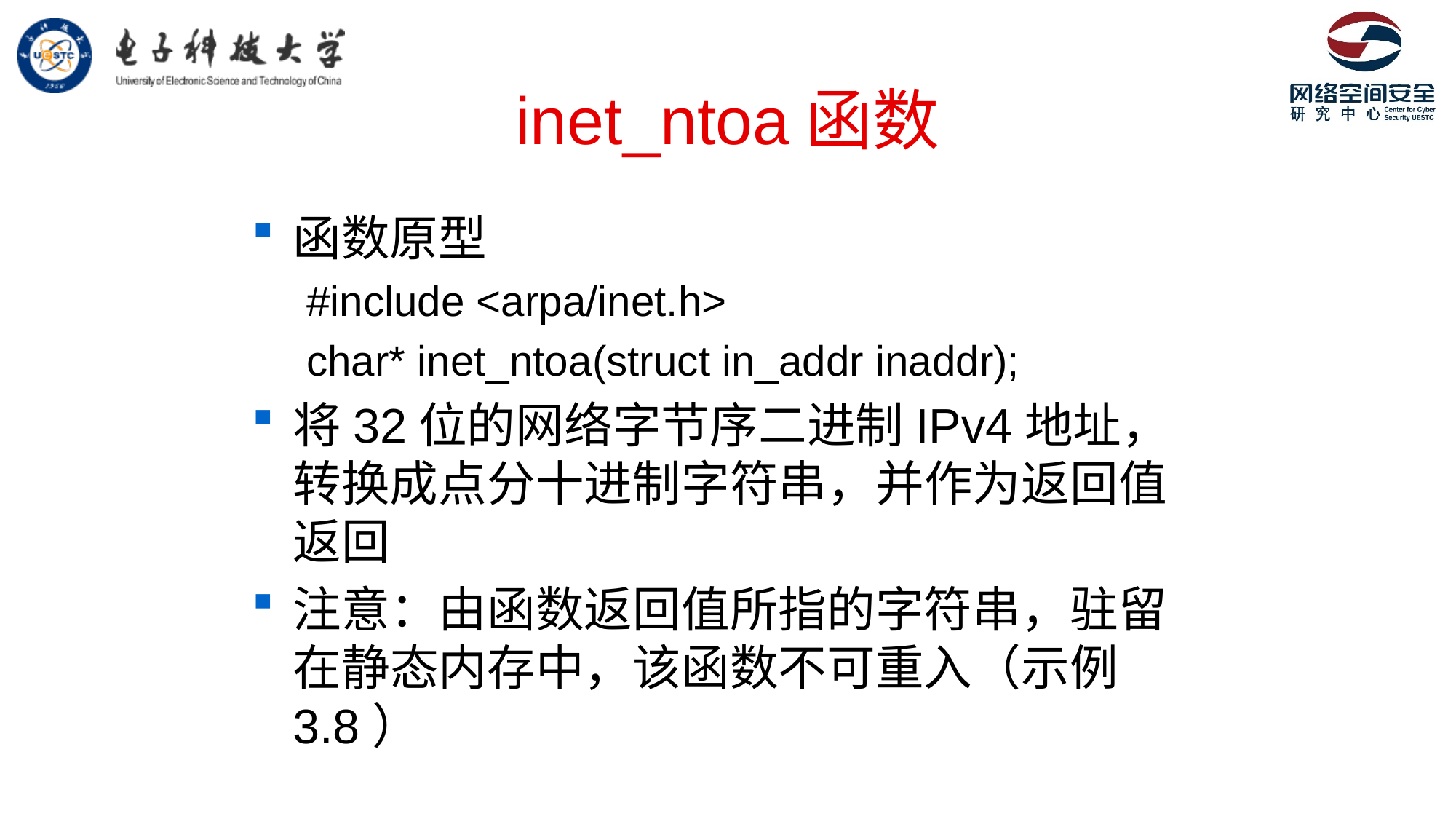

# inet_ntoa函数
函数原型
#include <arpa/inet.h>
char* inet_ntoa(struct in_addr inaddr);
将32位的网络字节序二进制IPv4地址，转换成点分十进制字符串，并作为返回值返回
注意：由函数返回值所指的字符串，驻留在静态内存中，该函数不可重入（示例3.8）